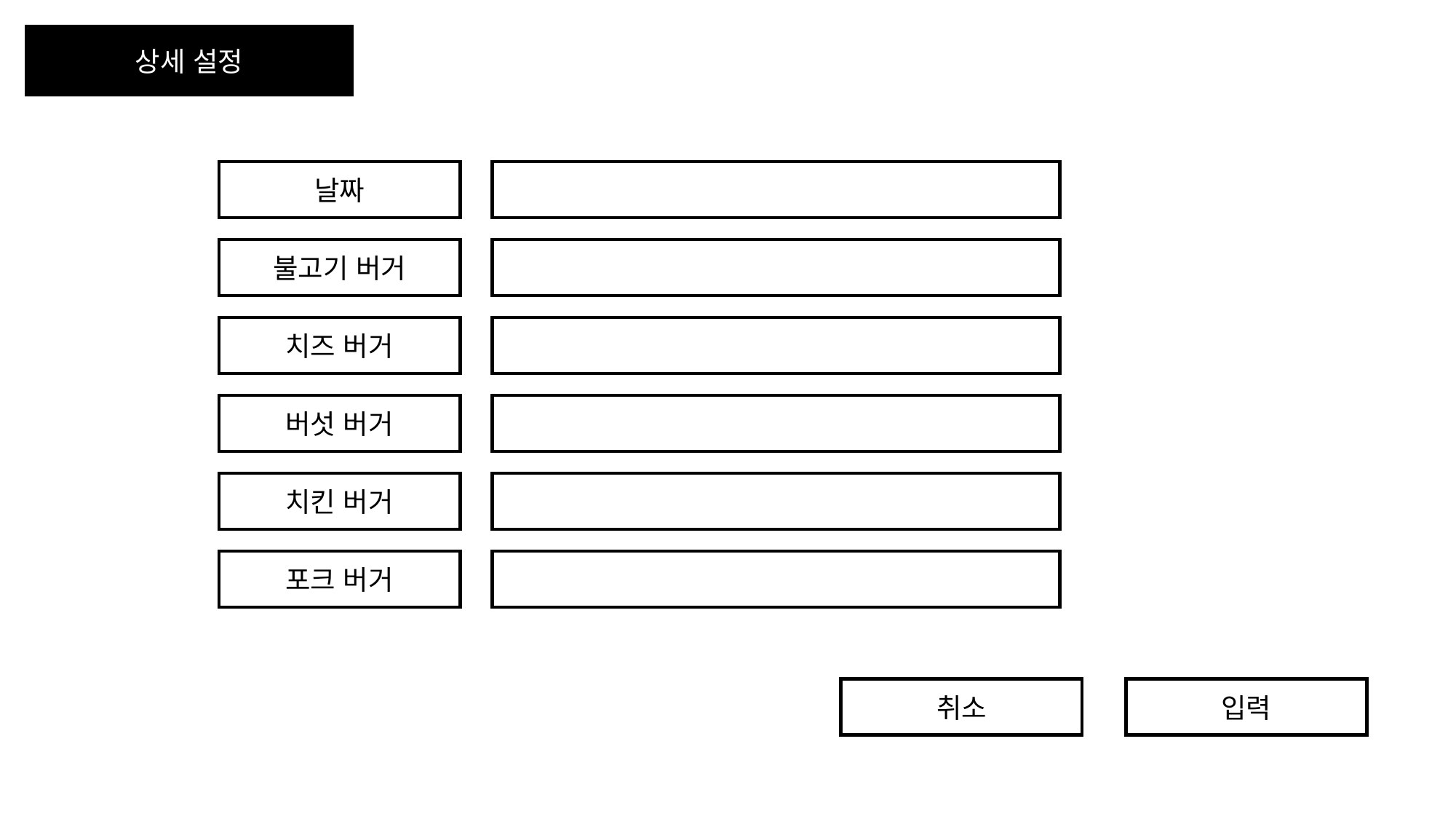

상세 설정

날짜

불고기 버거

치즈 버거

버섯 버거

치킨 버거
포크 버거

취소
입력